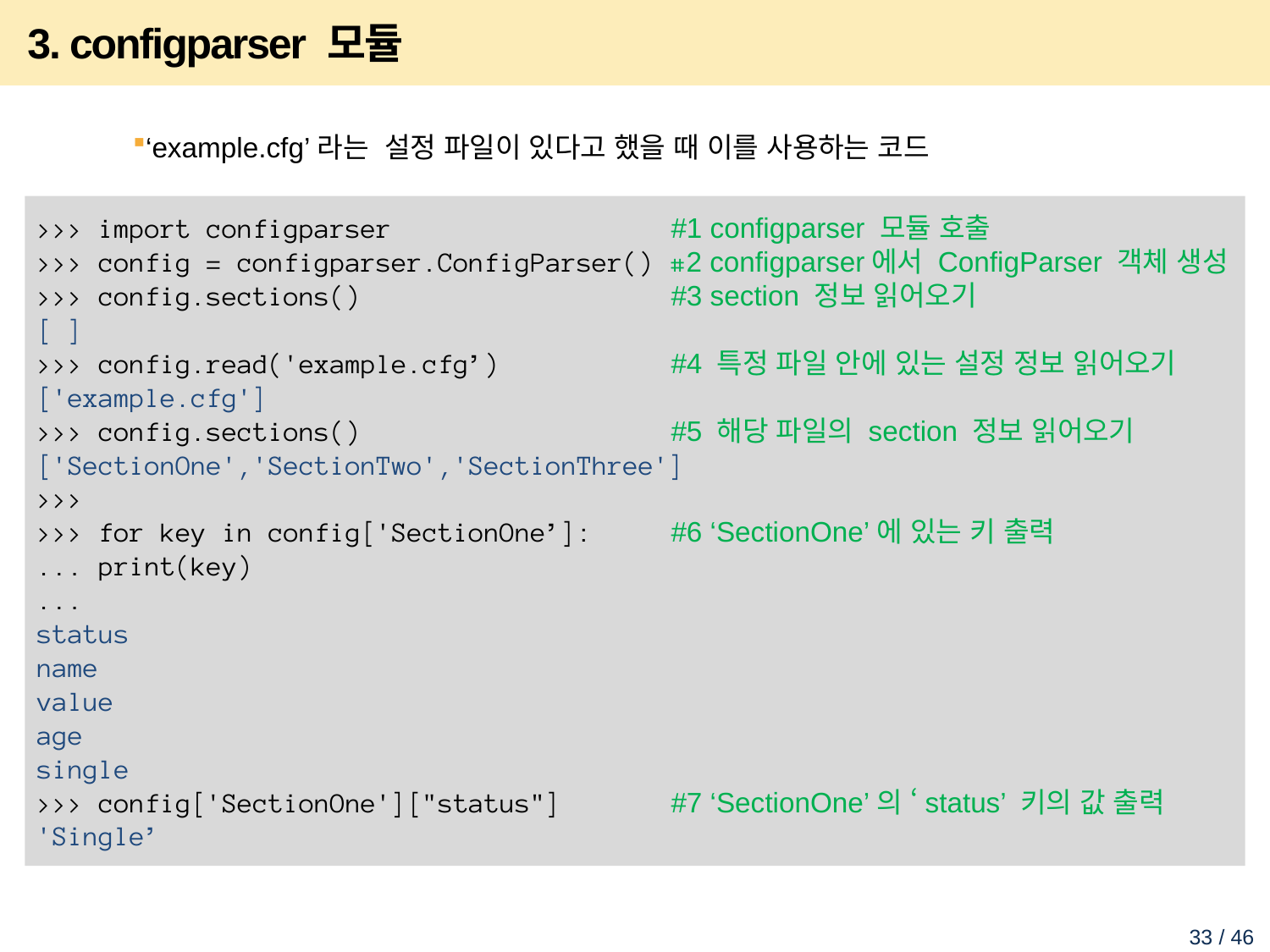

# 3. configparser 모듈
‘example.cfg’라는  설정 파일이 있다고 했을 때 이를 사용하는 코드
>>> import configparser                  #1 configparser 모듈 호출
>>> config = configparser.ConfigParser() #2 configparser에서 ConfigParser 객체 생성
>>> config.sections()                    #3 section 정보 읽어오기
[ ]
>>> config.read('example.cfg’)           #4 특정 파일 안에 있는 설정 정보 읽어오기
['example.cfg']
>>> config.sections()                    #5 해당 파일의 section 정보 읽어오기
['SectionOne','SectionTwo','SectionThree']
>>>
>>> for key in config['SectionOne’]:     #6 ‘SectionOne’에 있는 키 출력
... print(key)
...
status
name
value
age
single
>>> config['SectionOne']["status"]       #7 ‘SectionOne’의 ‘status’ 키의 값 출력
'Single’